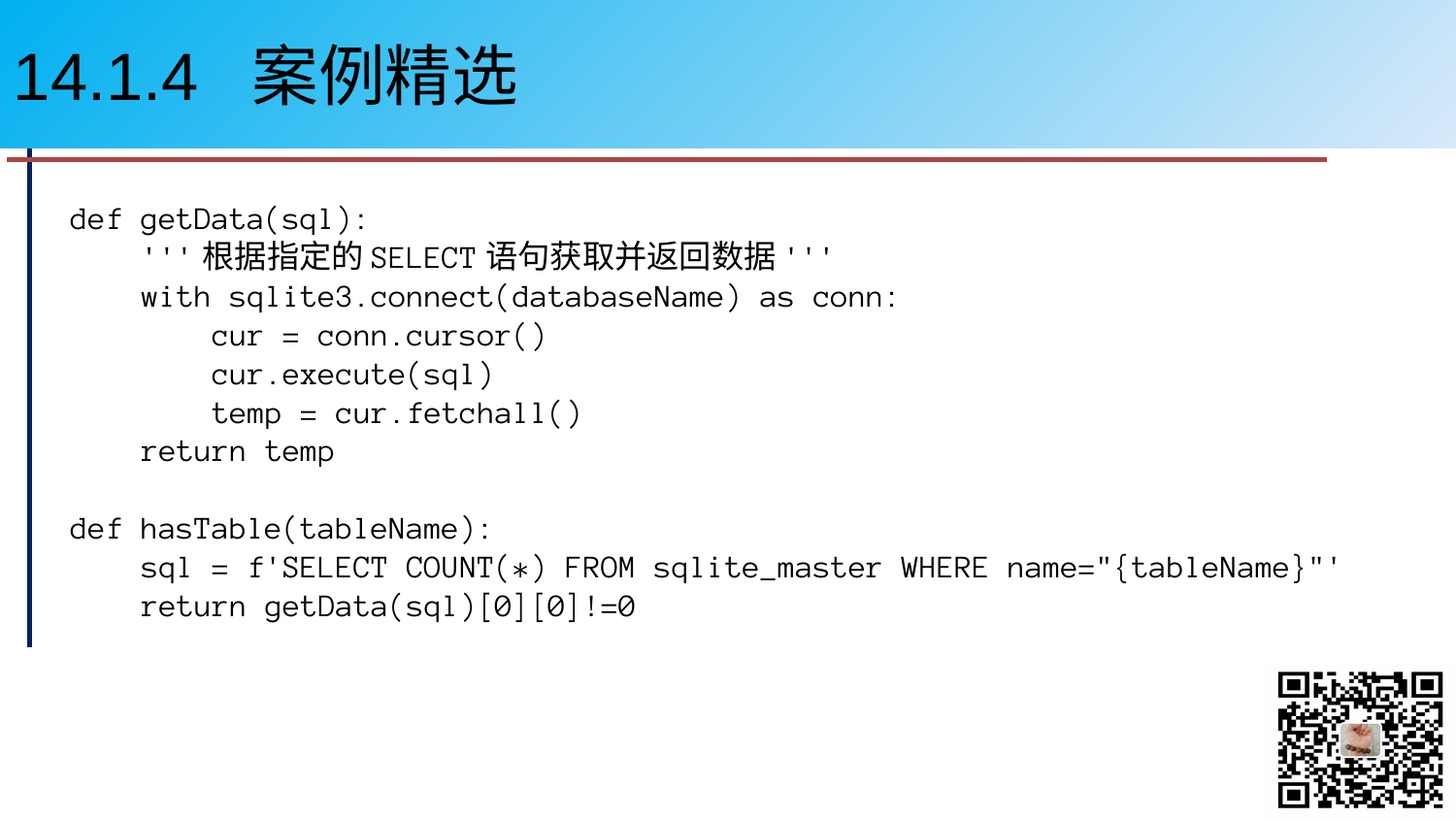

# 14.1.4  案例精选
def getData(sql):
    '''根据指定的SELECT语句获取并返回数据'''
    with sqlite3.connect(databaseName) as conn:
        cur = conn.cursor()
        cur.execute(sql)
        temp = cur.fetchall()
    return temp

def hasTable(tableName):
    sql = f'SELECT COUNT(*) FROM sqlite_master WHERE name="{tableName}"'
    return getData(sql)[0][0]!=0